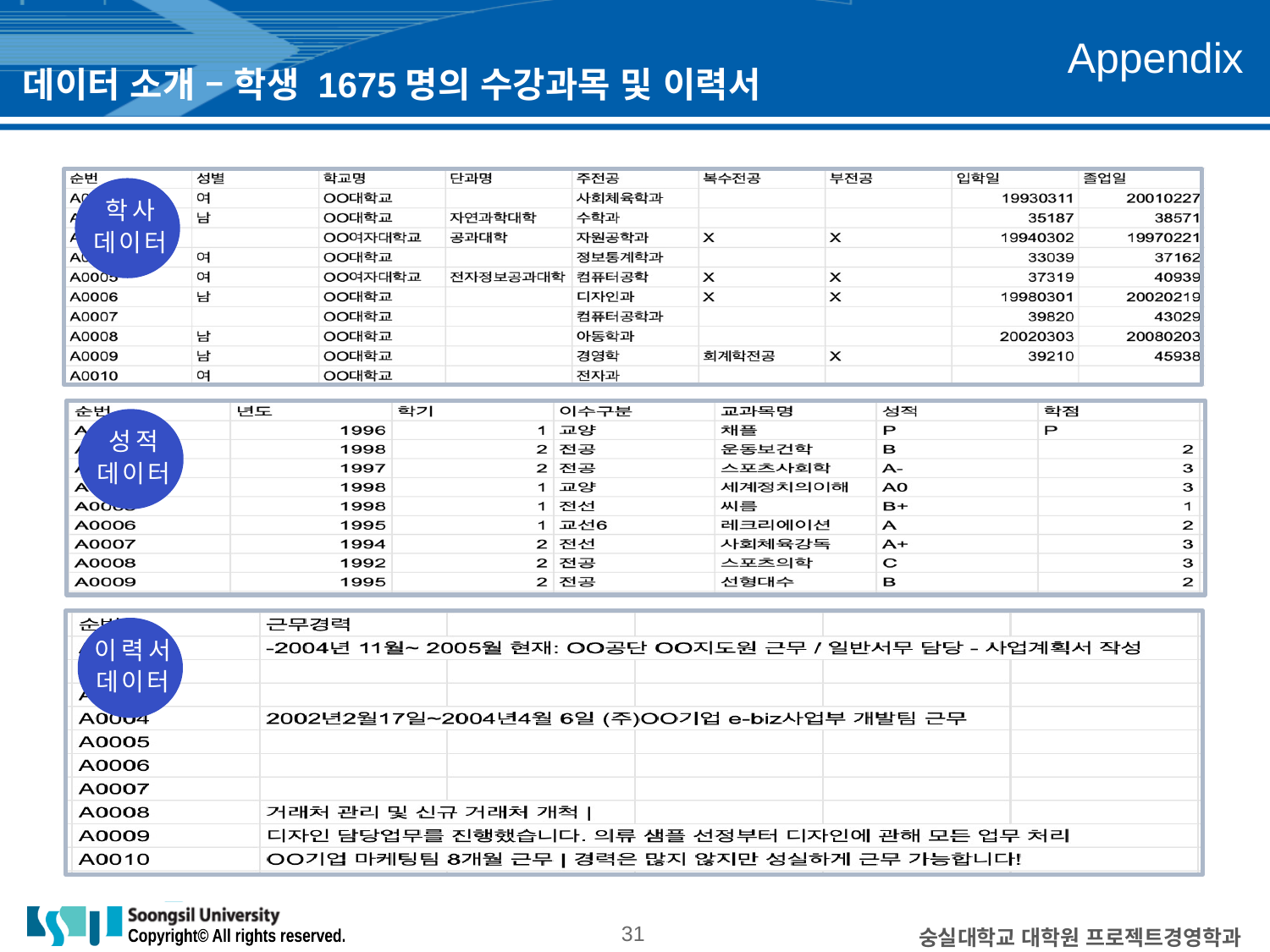

Appendix
데이터 소개 – 학생 1675명의 수강과목 및 이력서

학사
데이터

성적
데이터

이력서
데이터